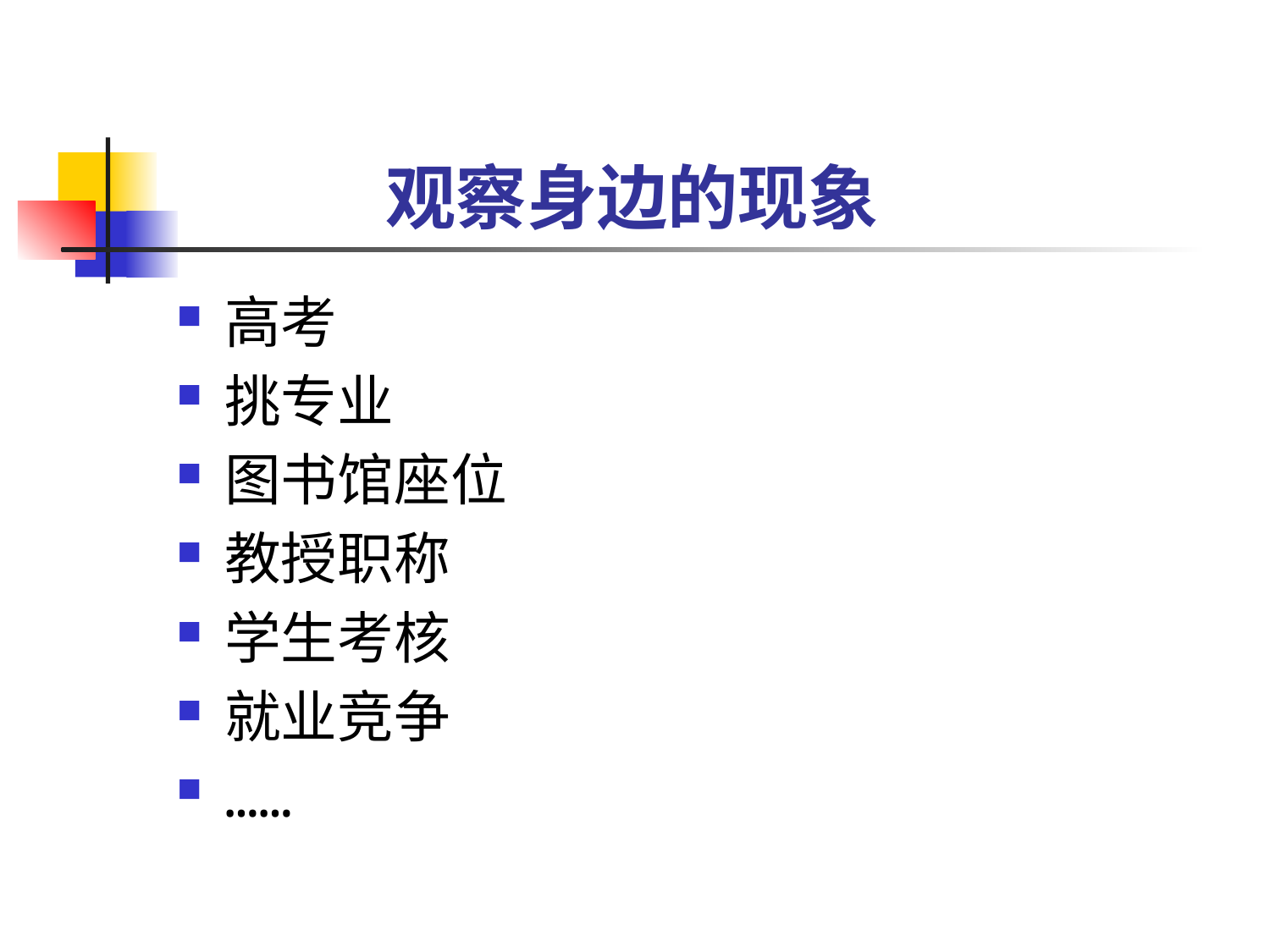

# 观察身边的现象
高考
挑专业
图书馆座位
教授职称
学生考核
就业竞争
……